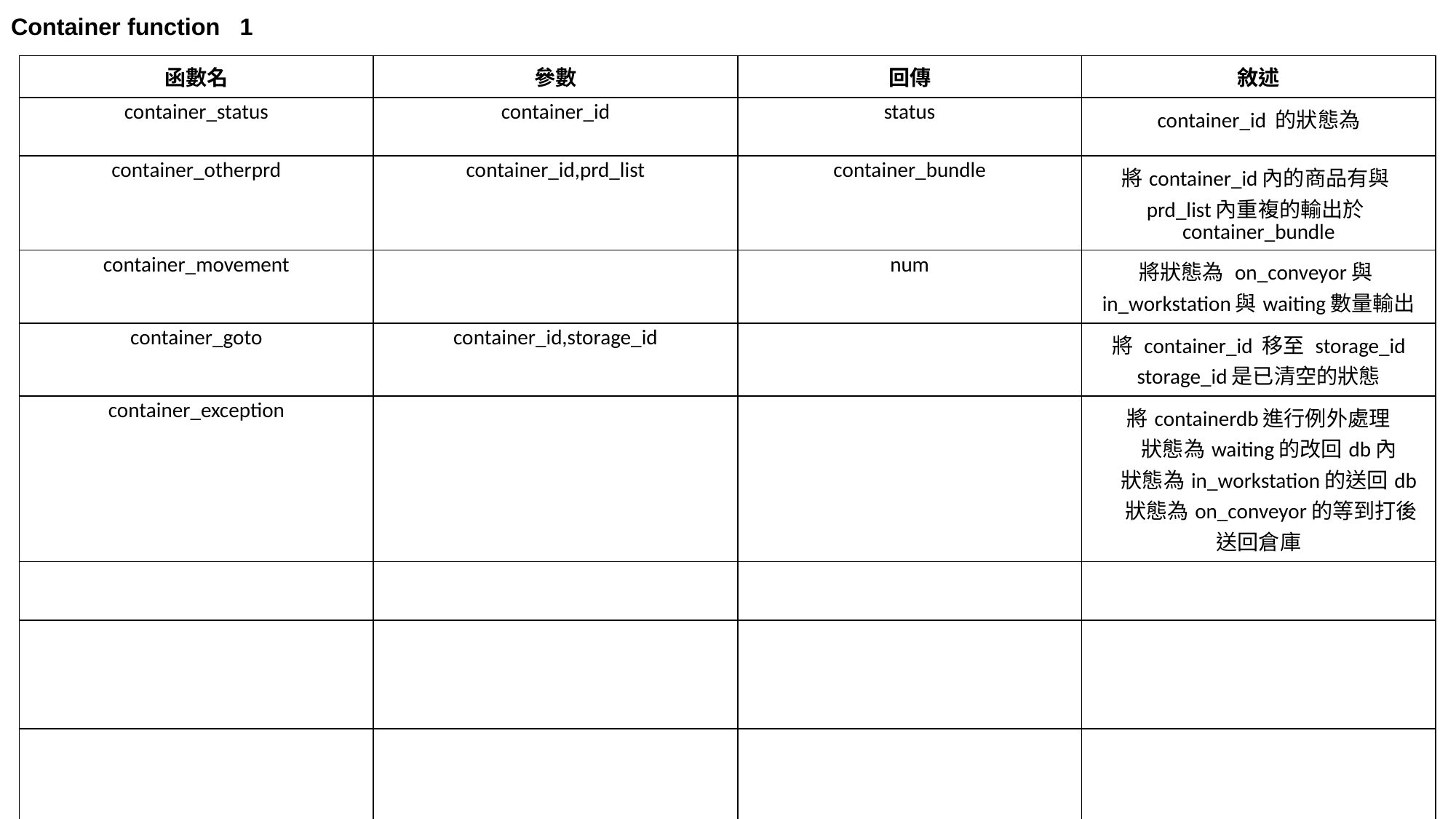

# Container function   1
| 函數名 | 參數 | 回傳 | 敘述 |
| --- | --- | --- | --- |
| container\_status | container\_id | status | container\_id 的狀態為 |
| container\_otherprd | container\_id,prd\_list | container\_bundle | 將container\_id內的商品有與prd\_list內重複的輸出於container\_bundle |
| container\_movement |  | num | 將狀態為 on\_conveyor與in\_workstation與waiting數量輸出 |
| container\_goto | container\_id,storage\_id |  | 將 container\_id 移至 storage\_id storage\_id是已清空的狀態 |
| container\_exception |  |  | 將containerdb進行例外處理 狀態為waiting的改回db內 狀態為in\_workstation的送回db 狀態為on\_conveyor的等到打後送回倉庫 |
|  |  |  |  |
|  |  |  |  |
|  |  |  |  |
|  |  |  |  |
|  |  |  |  |